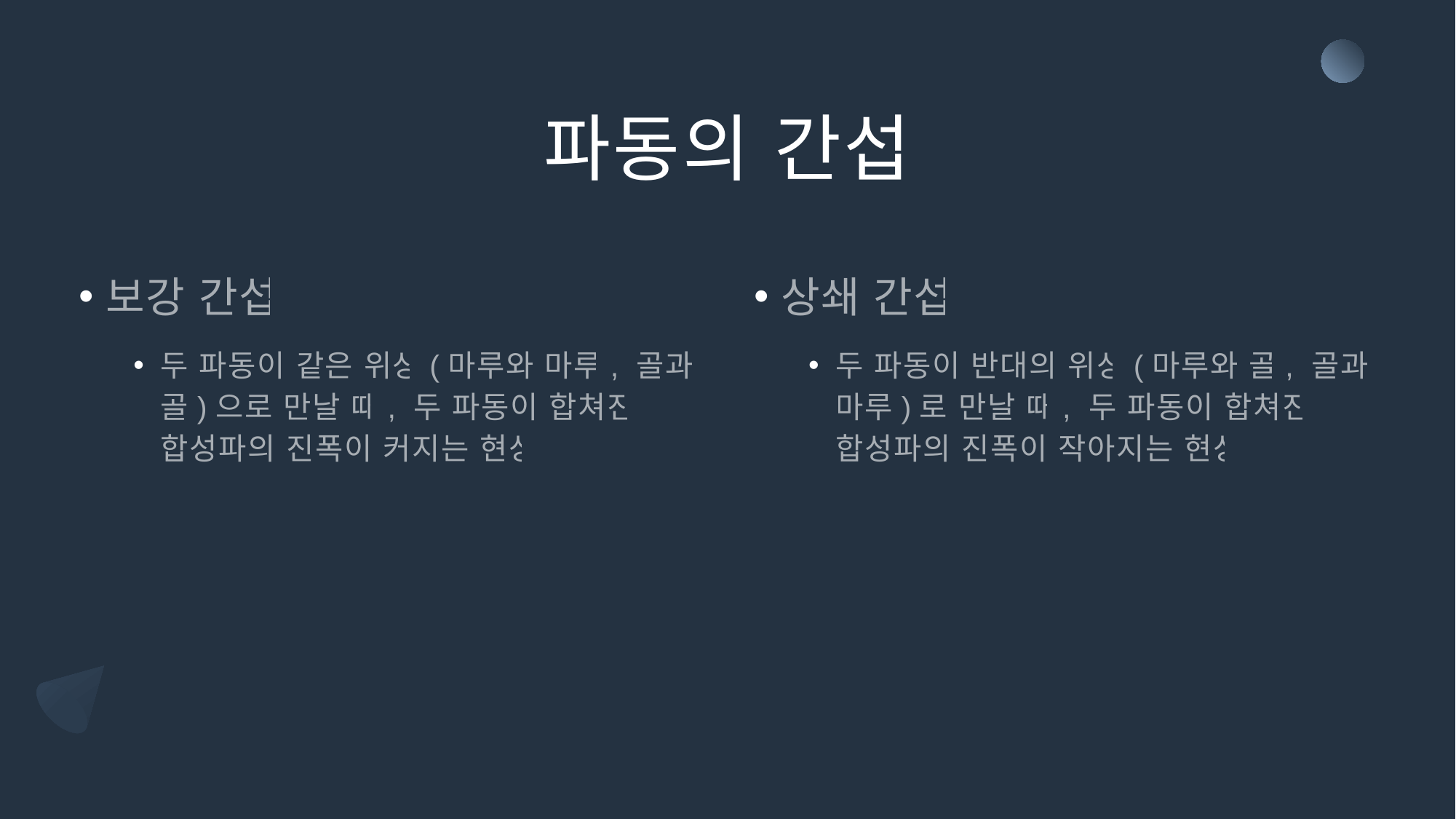

# 파동의 간섭
보강 간섭
두 파동이 같은 위상(마루와 마루, 골과 골)으로 만날 때, 두 파동이 합쳐진 합성파의 진폭이 커지는 현상
상쇄 간섭
두 파동이 반대의 위상(마루와 골, 골과 마루)로 만날 때, 두 파동이 합쳐진 합성파의 진폭이 작아지는 현상